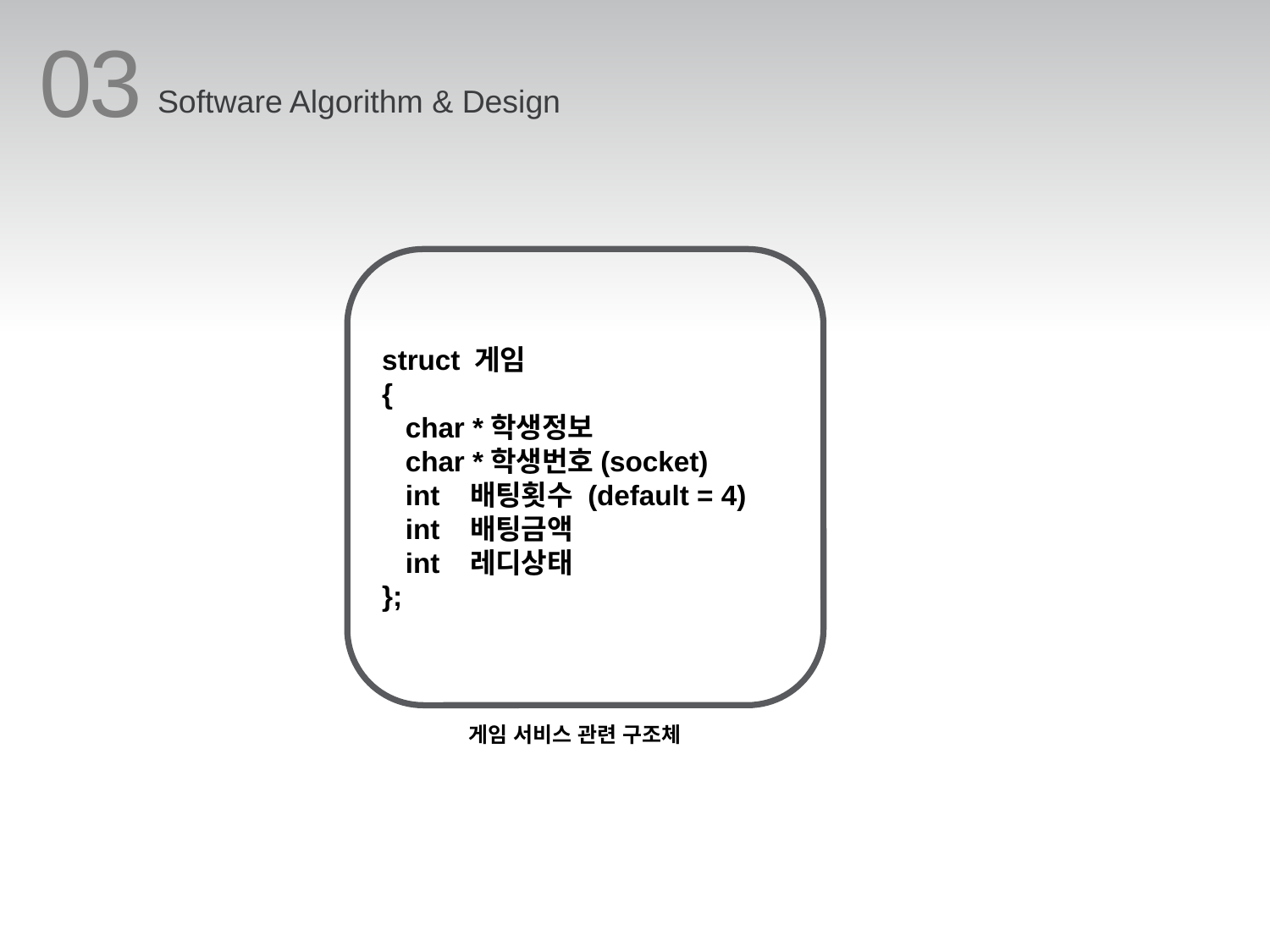

03
Software Algorithm & Design

struct 게임
{
   char *학생정보
   char *학생번호(socket)
   int   배팅횟수 (default = 4)
   int   배팅금액
   int   레디상태
};
게임 서비스 관련 구조체